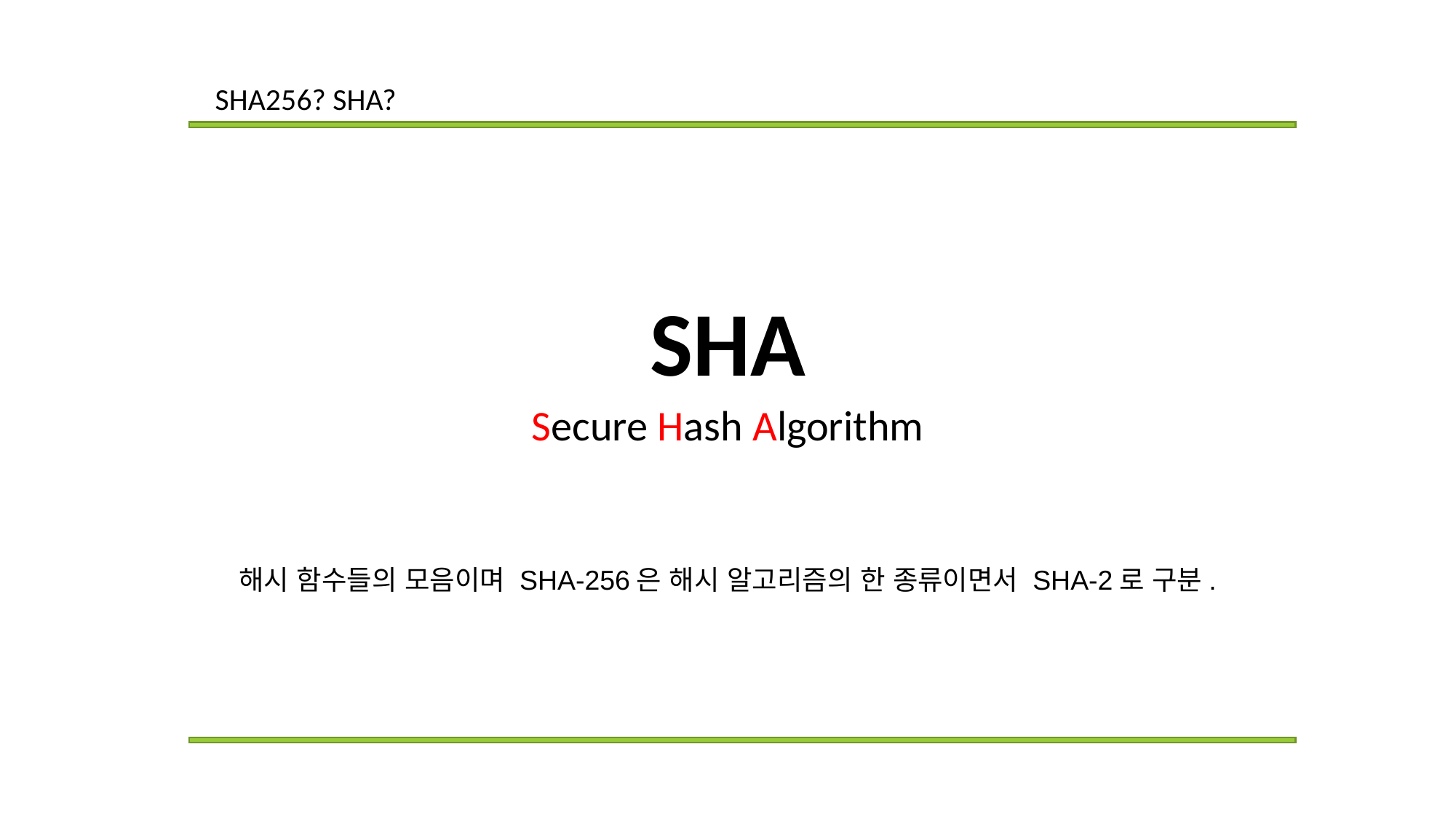

SHA256? SHA?

SHA
Secure Hash Algorithm
해시 함수들의 모음이며 SHA-256은 해시 알고리즘의 한 종류이면서 SHA-2로 구분.